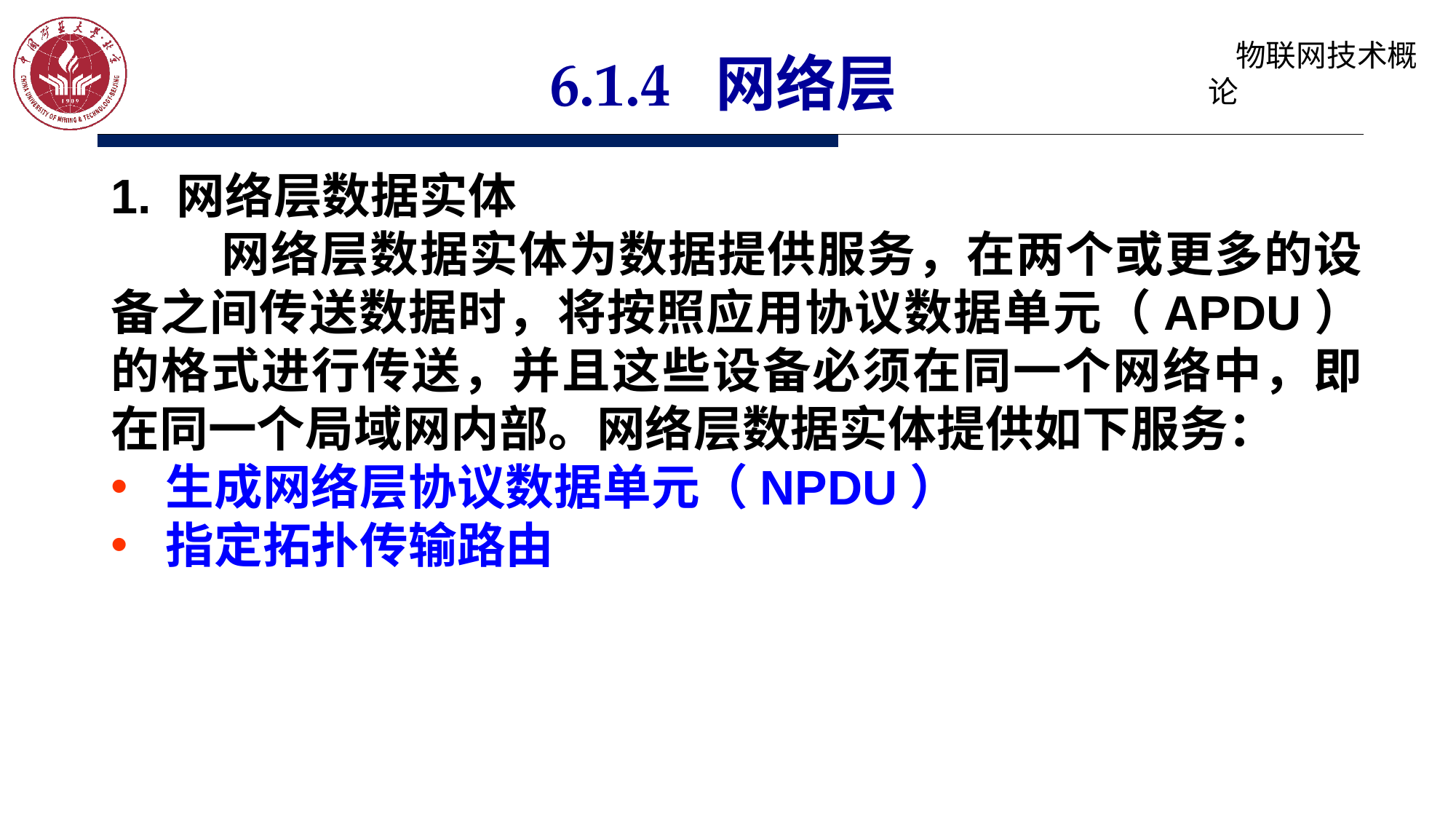

# 6.1.4  网络层
1. 网络层数据实体
	网络层数据实体为数据提供服务，在两个或更多的设备之间传送数据时，将按照应用协议数据单元（APDU）的格式进行传送，并且这些设备必须在同一个网络中，即在同一个局域网内部。网络层数据实体提供如下服务：
生成网络层协议数据单元（NPDU）
指定拓扑传输路由